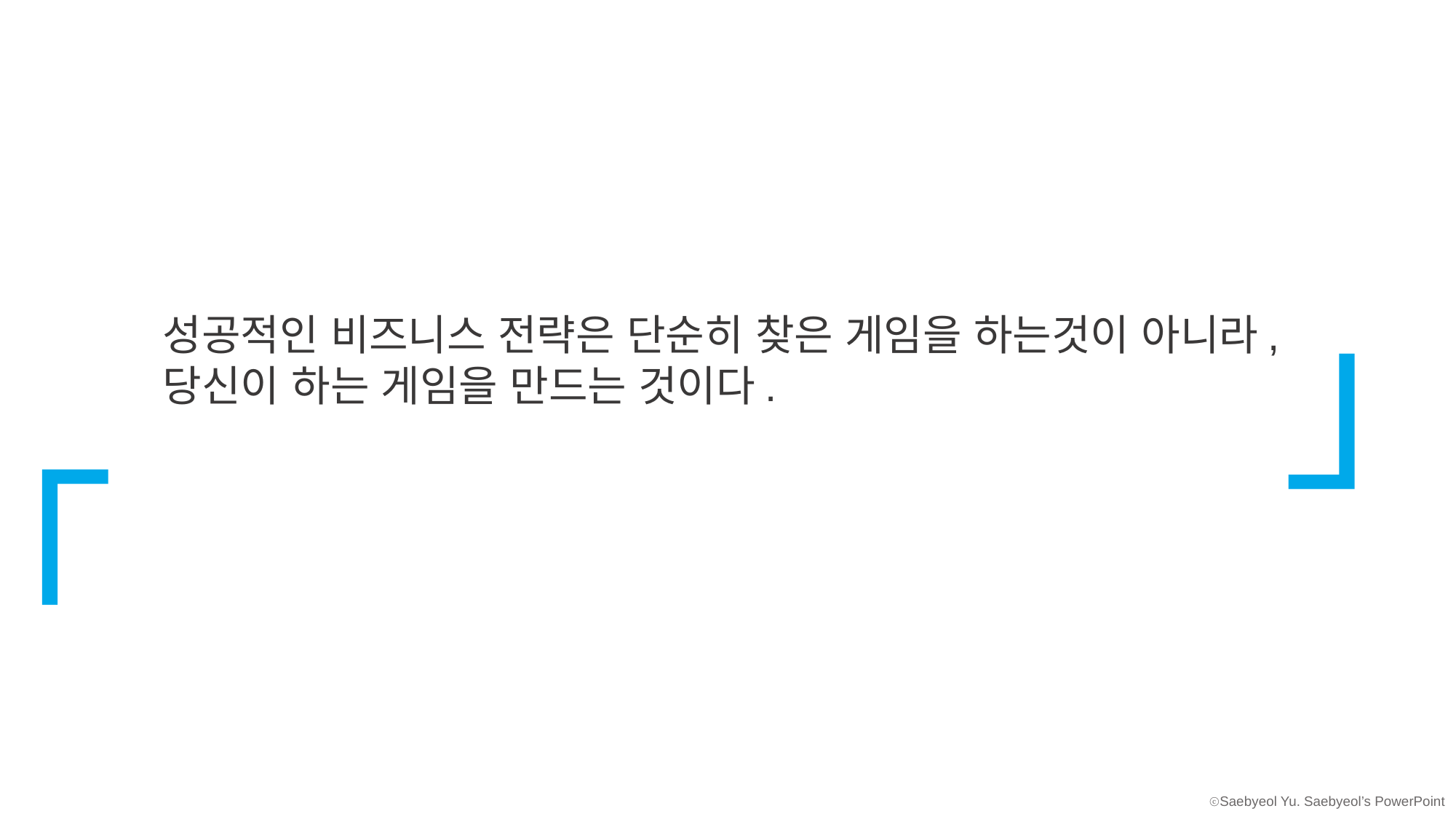

「
」
성공적인 비즈니스 전략은 단순히 찾은 게임을 하는것이 아니라,
당신이 하는 게임을 만드는 것이다.